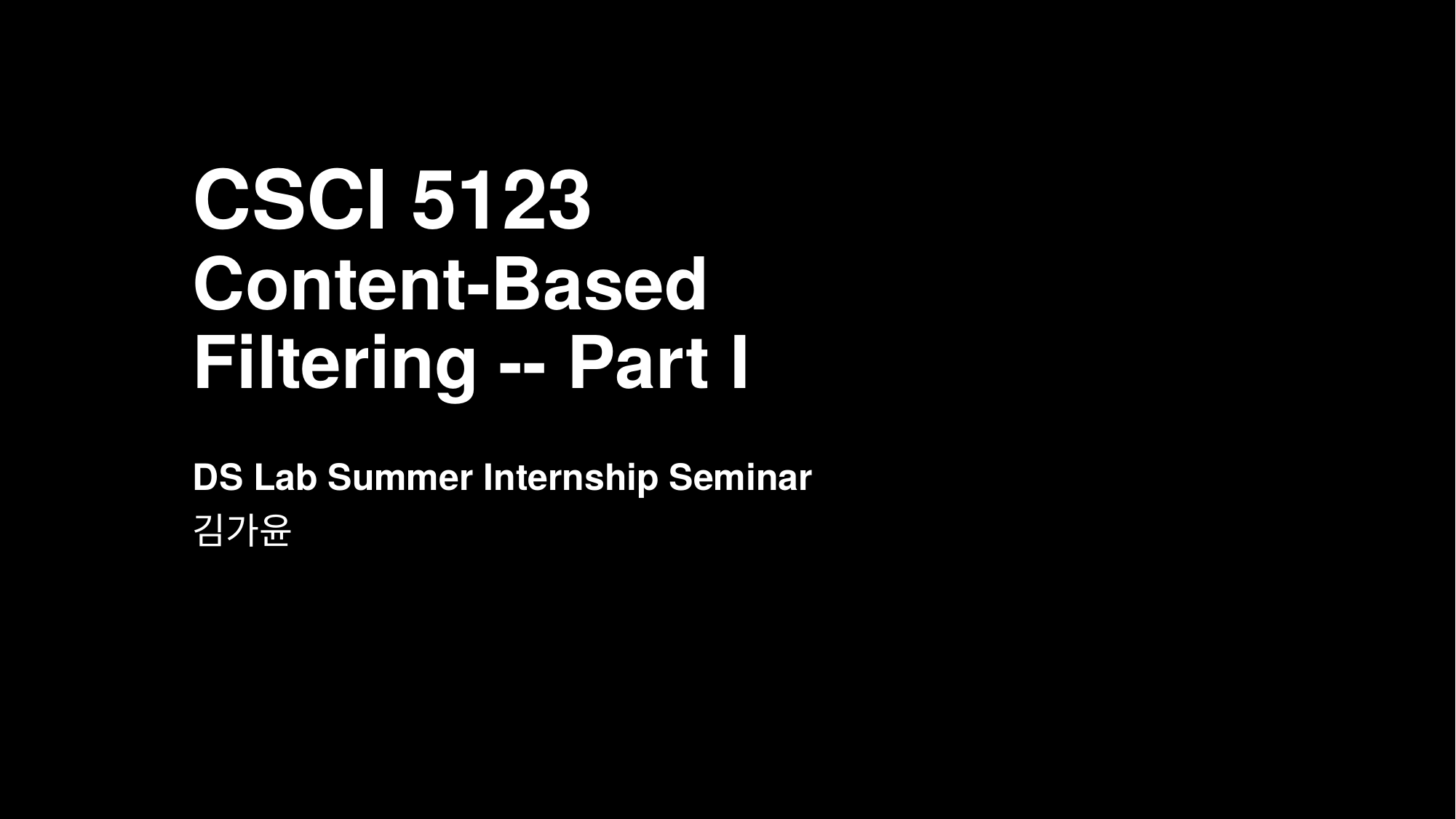

# CSCI 5123 Content-Based Filtering -- Part I
DS Lab Summer Internship Seminar
김가윤